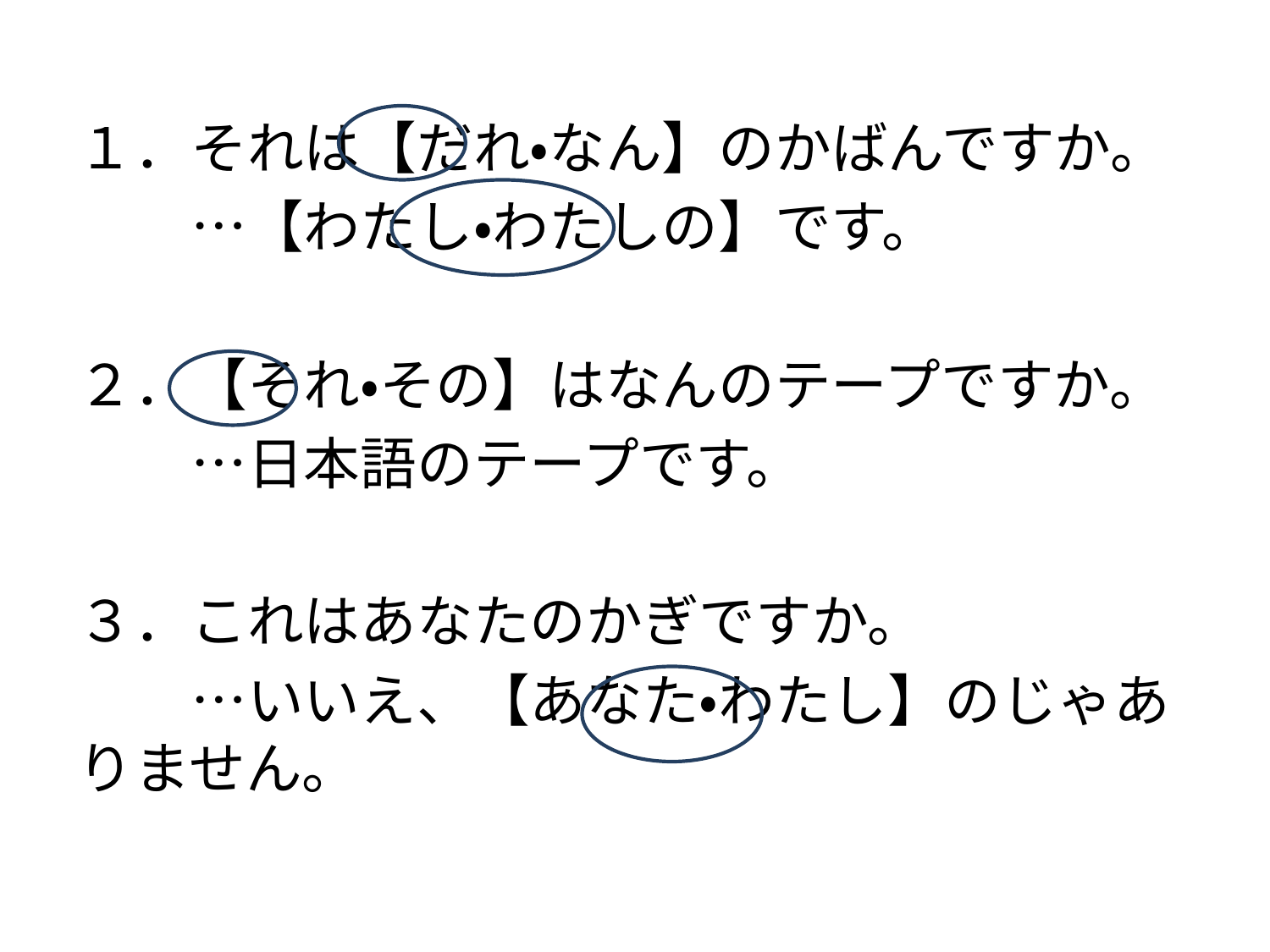

１．それは【だれ・なん】のかばんですか。
　　…【わたし・わたしの】です。

２．【それ・その】はなんのテープですか。
　　…日本語のテープです。

３．これはあなたのかぎですか。
　　…いいえ、【あなた・わたし】のじゃありません。